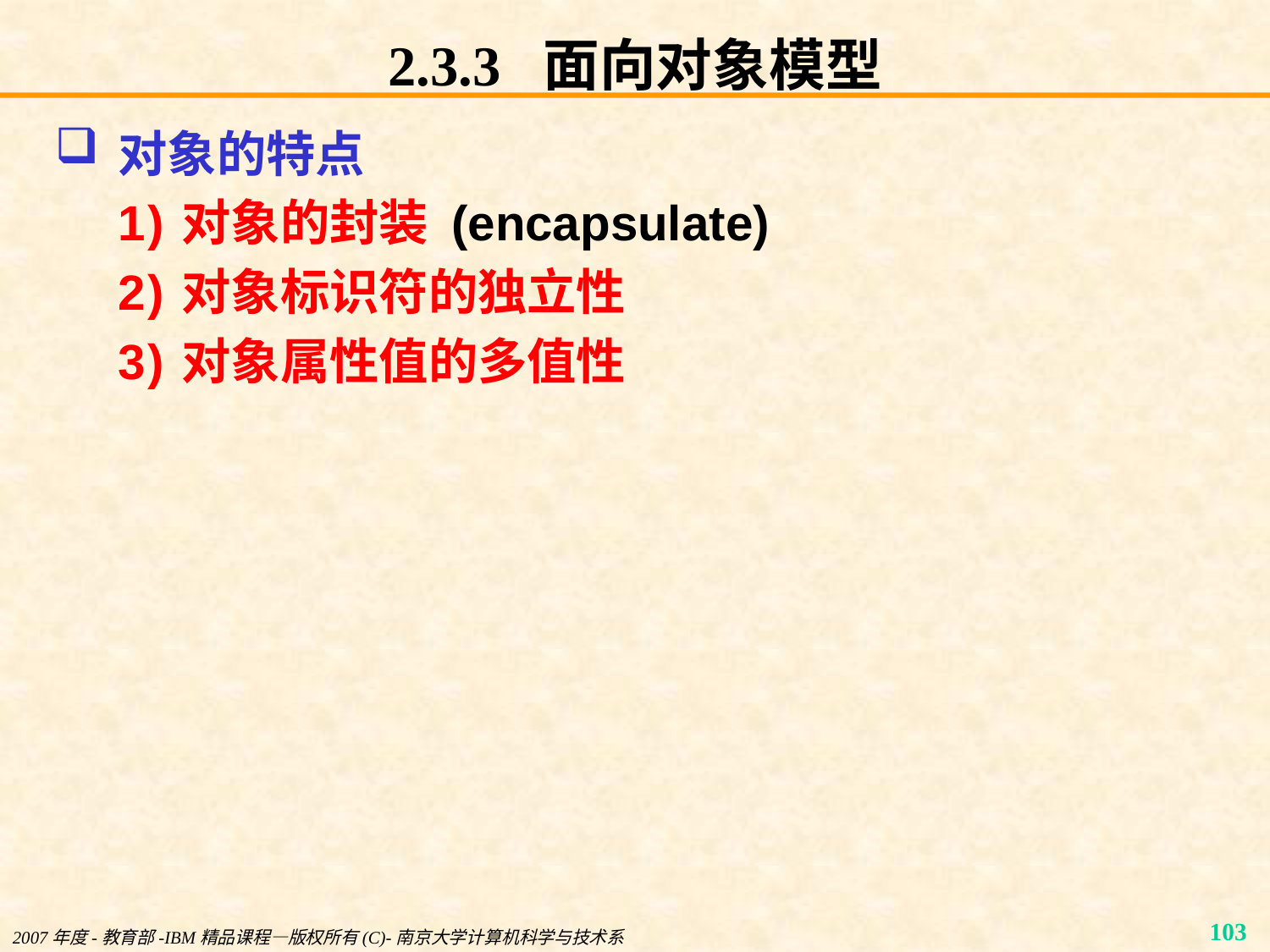

# 2.3.3  面向对象模型
对象的特点
对象的封装 (encapsulate)
对象标识符的独立性
对象属性值的多值性
103
2007年度-教育部-IBM精品课程—版权所有(C)-南京大学计算机科学与技术系